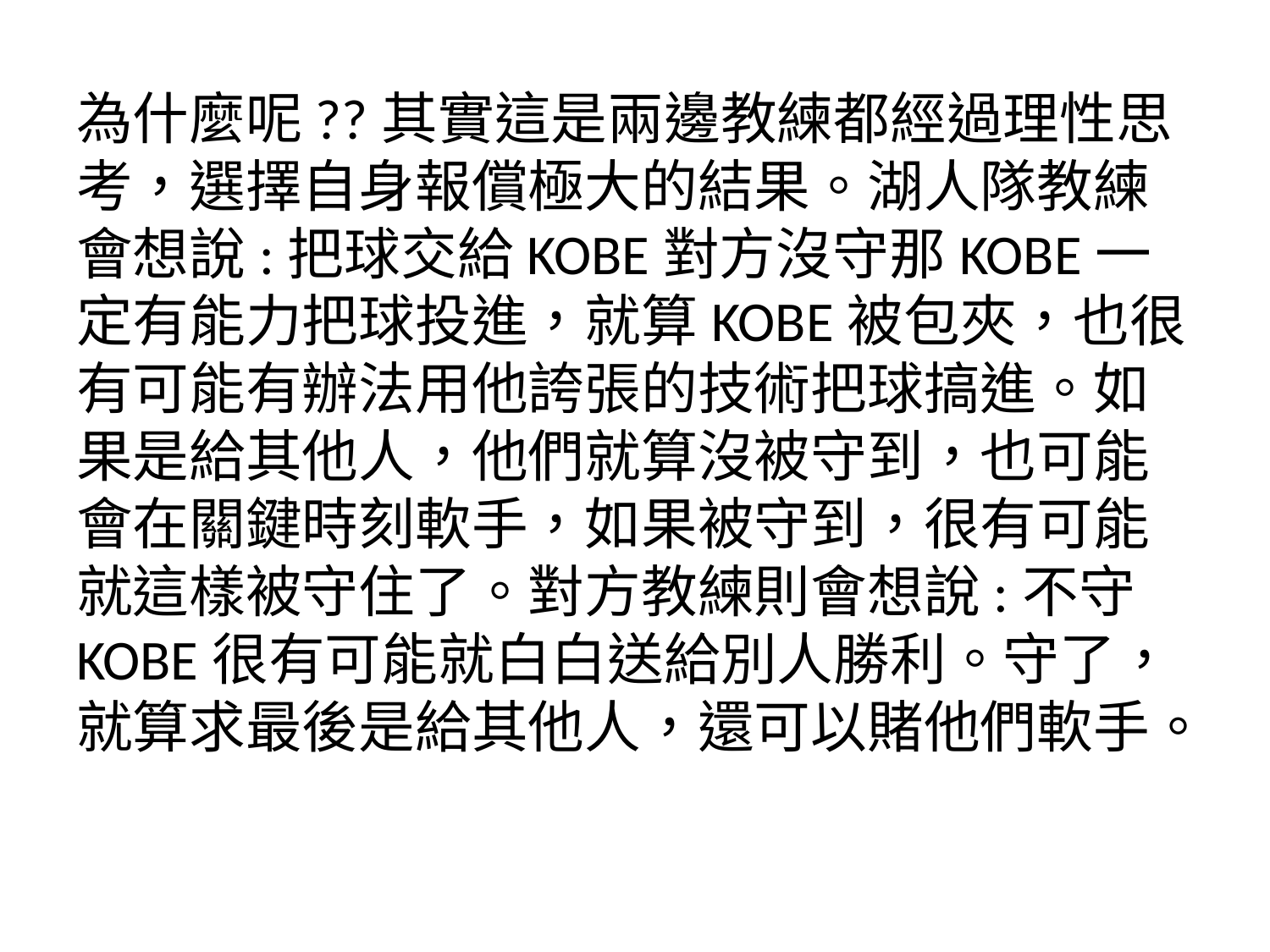

為什麼呢??其實這是兩邊教練都經過理性思考，選擇自身報償極大的結果。湖人隊教練會想說:把球交給KOBE對方沒守那KOBE一定有能力把球投進，就算KOBE被包夾，也很有可能有辦法用他誇張的技術把球搞進。如果是給其他人，他們就算沒被守到，也可能會在關鍵時刻軟手，如果被守到，很有可能就這樣被守住了。對方教練則會想說:不守KOBE很有可能就白白送給別人勝利。守了，就算求最後是給其他人，還可以賭他們軟手。